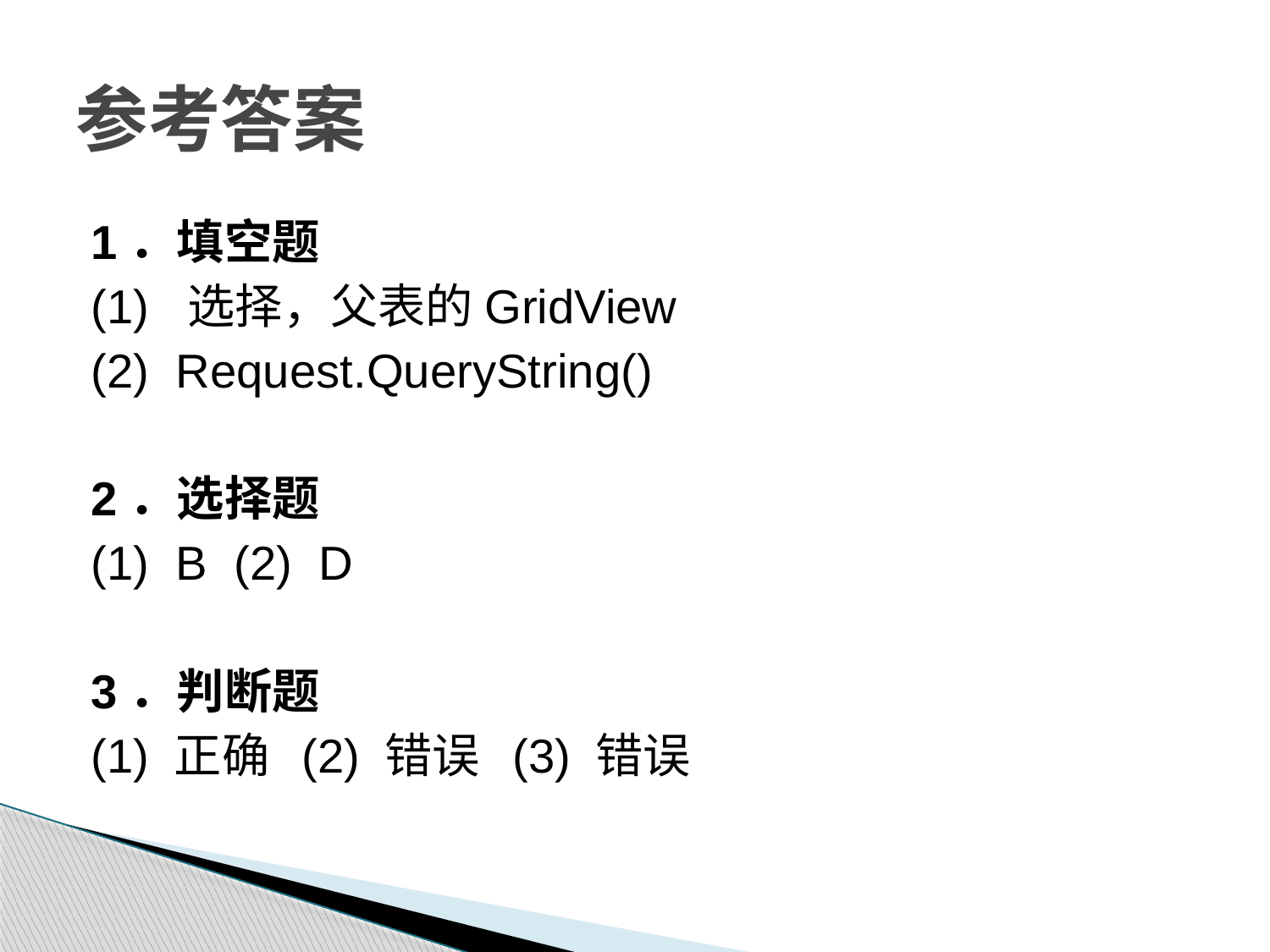

# 参考答案
1．填空题
(1)  选择，父表的GridView
(2)  Request.QueryString()

2．选择题
(1)  B  (2)  D

3．判断题
(1) 正确  (2) 错误  (3) 错误